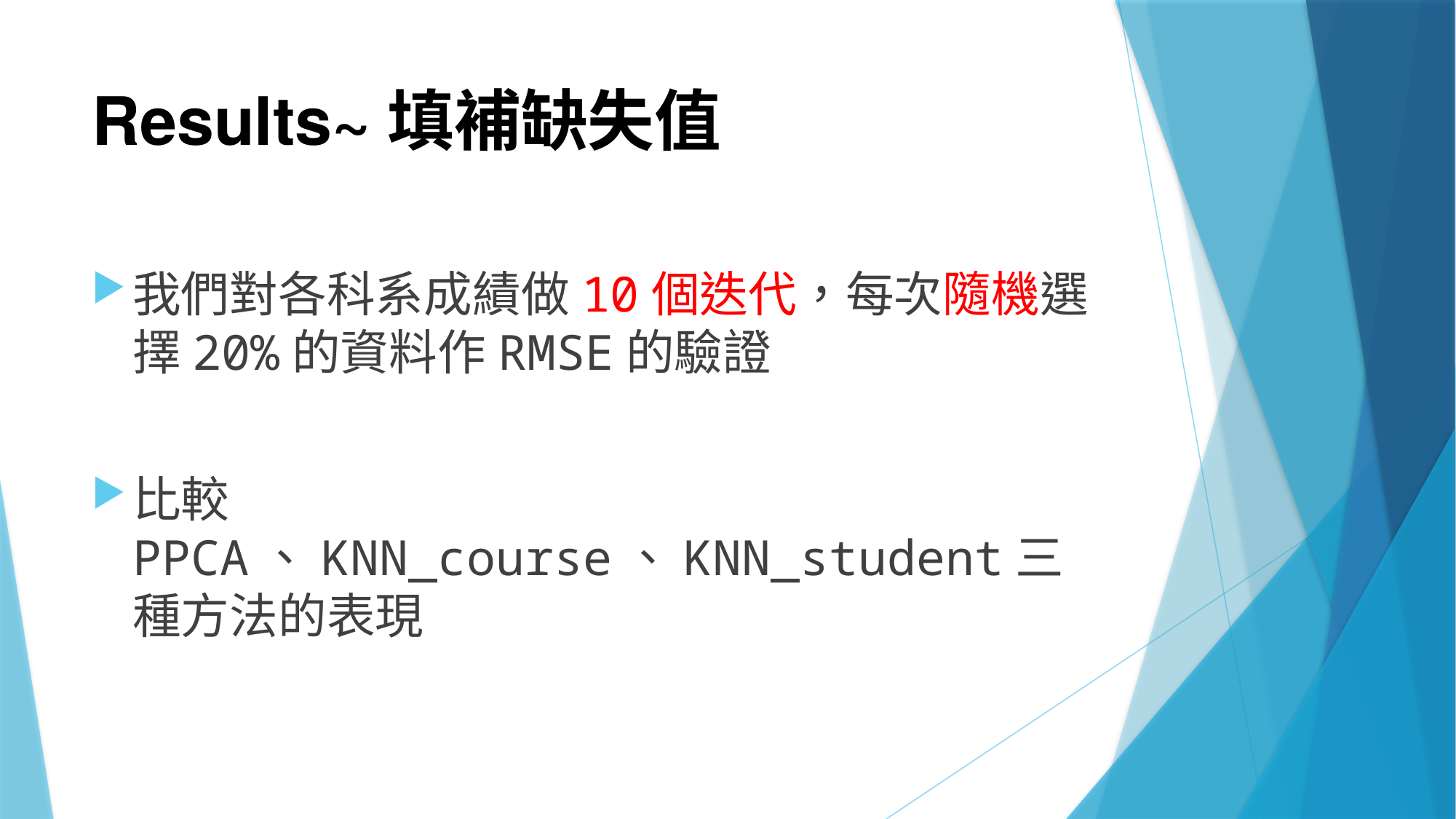

# Results~填補缺失值
我們對各科系成績做10個迭代，每次隨機選擇20%的資料作RMSE的驗證

比較PPCA、KNN_course、KNN_student三種方法的表現